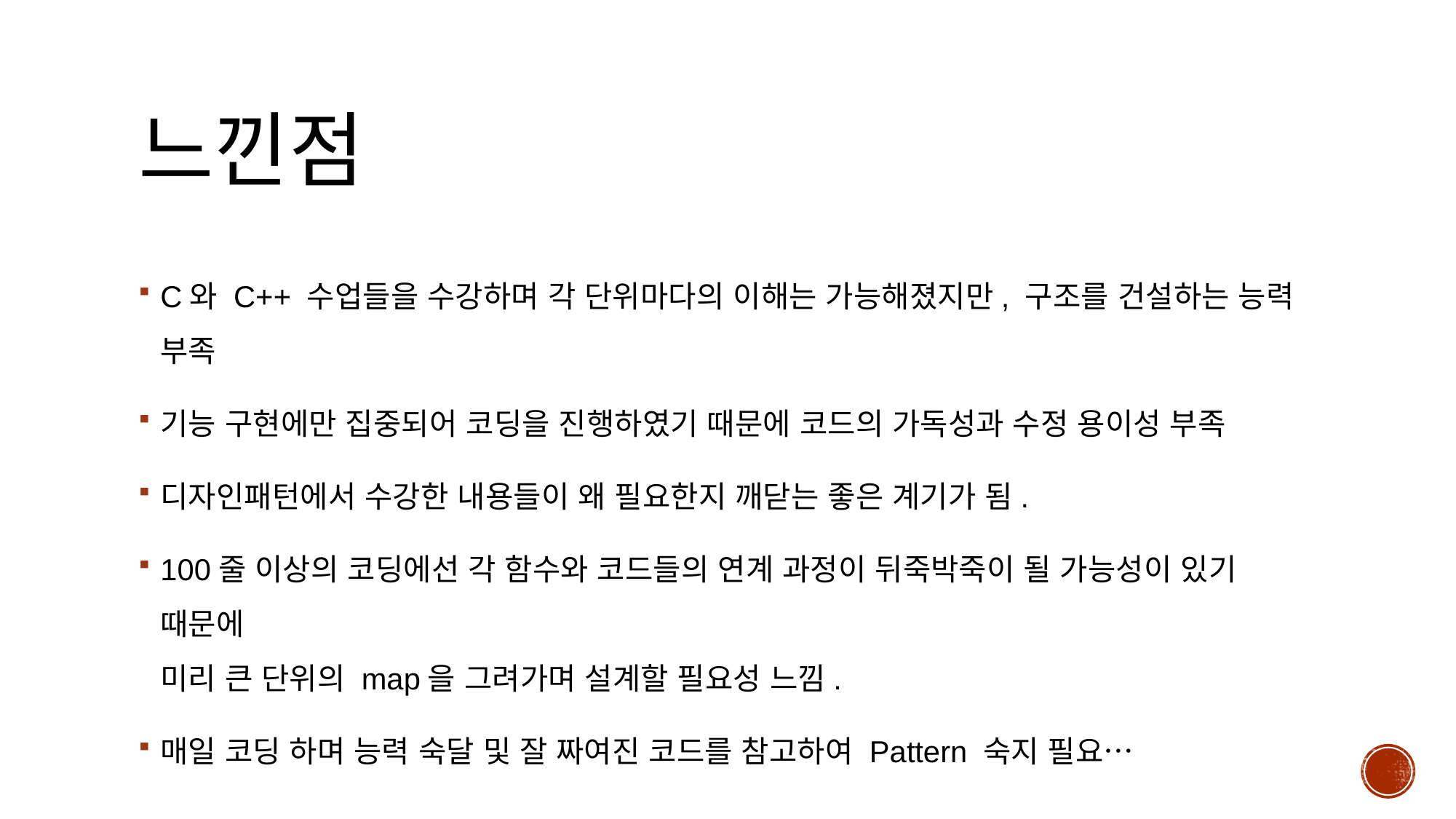

# 느낀점
C와 C++ 수업들을 수강하며 각 단위마다의 이해는 가능해졌지만, 구조를 건설하는 능력 부족
기능 구현에만 집중되어 코딩을 진행하였기 때문에 코드의 가독성과 수정 용이성 부족
디자인패턴에서 수강한 내용들이 왜 필요한지 깨닫는 좋은 계기가 됨.
100줄 이상의 코딩에선 각 함수와 코드들의 연계 과정이 뒤죽박죽이 될 가능성이 있기 때문에
미리 큰 단위의 map을 그려가며 설계할 필요성 느낌.
매일 코딩 하며 능력 숙달 및 잘 짜여진 코드를 참고하여 Pattern 숙지 필요…